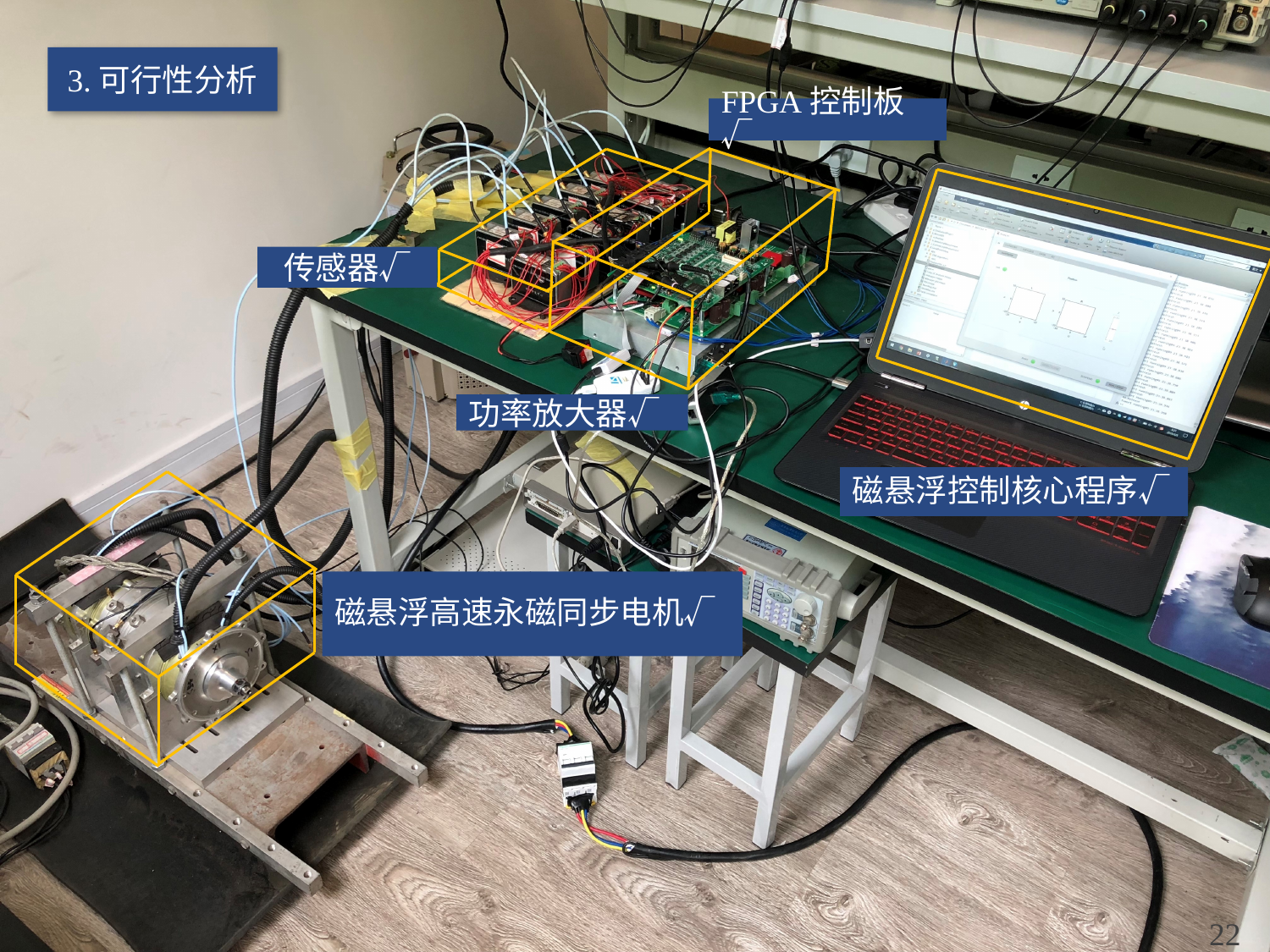

3.可行性分析
FPGA控制板√
传感器√
功率放大器√
磁悬浮控制核心程序√
磁悬浮高速永磁同步电机√
22